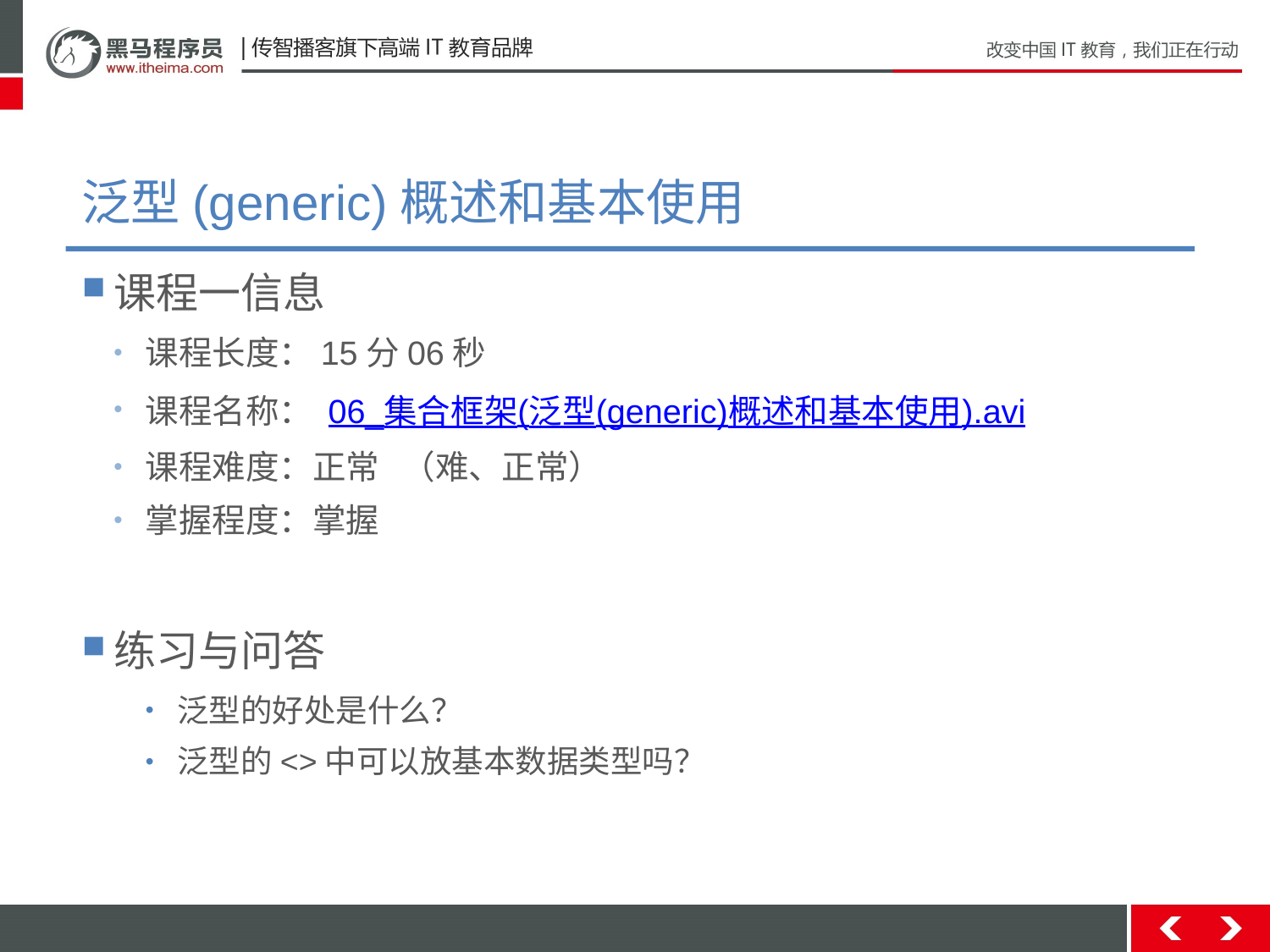

# 泛型(generic)概述和基本使用
课程一信息
课程长度：15分06秒
课程名称： 06_集合框架(泛型(generic)概述和基本使用).avi
课程难度：正常   （难、正常）
掌握程度：掌握

练习与问答
泛型的好处是什么？
泛型的<>中可以放基本数据类型吗？